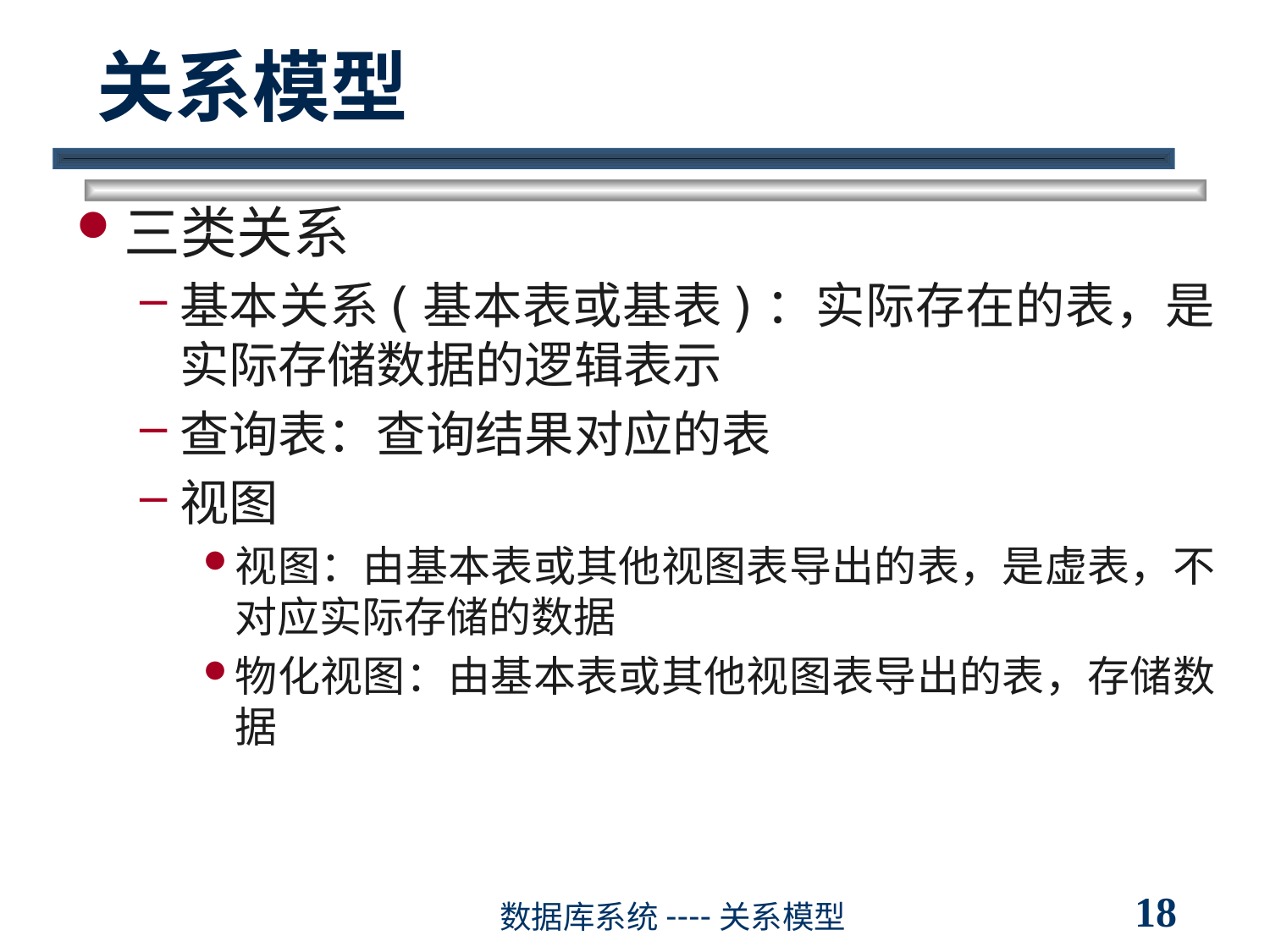

# 关系模型
三类关系
基本关系(基本表或基表)：实际存在的表，是实际存储数据的逻辑表示
查询表：查询结果对应的表
视图
视图：由基本表或其他视图表导出的表，是虚表，不对应实际存储的数据
物化视图：由基本表或其他视图表导出的表，存储数据
18
数据库系统----关系模型